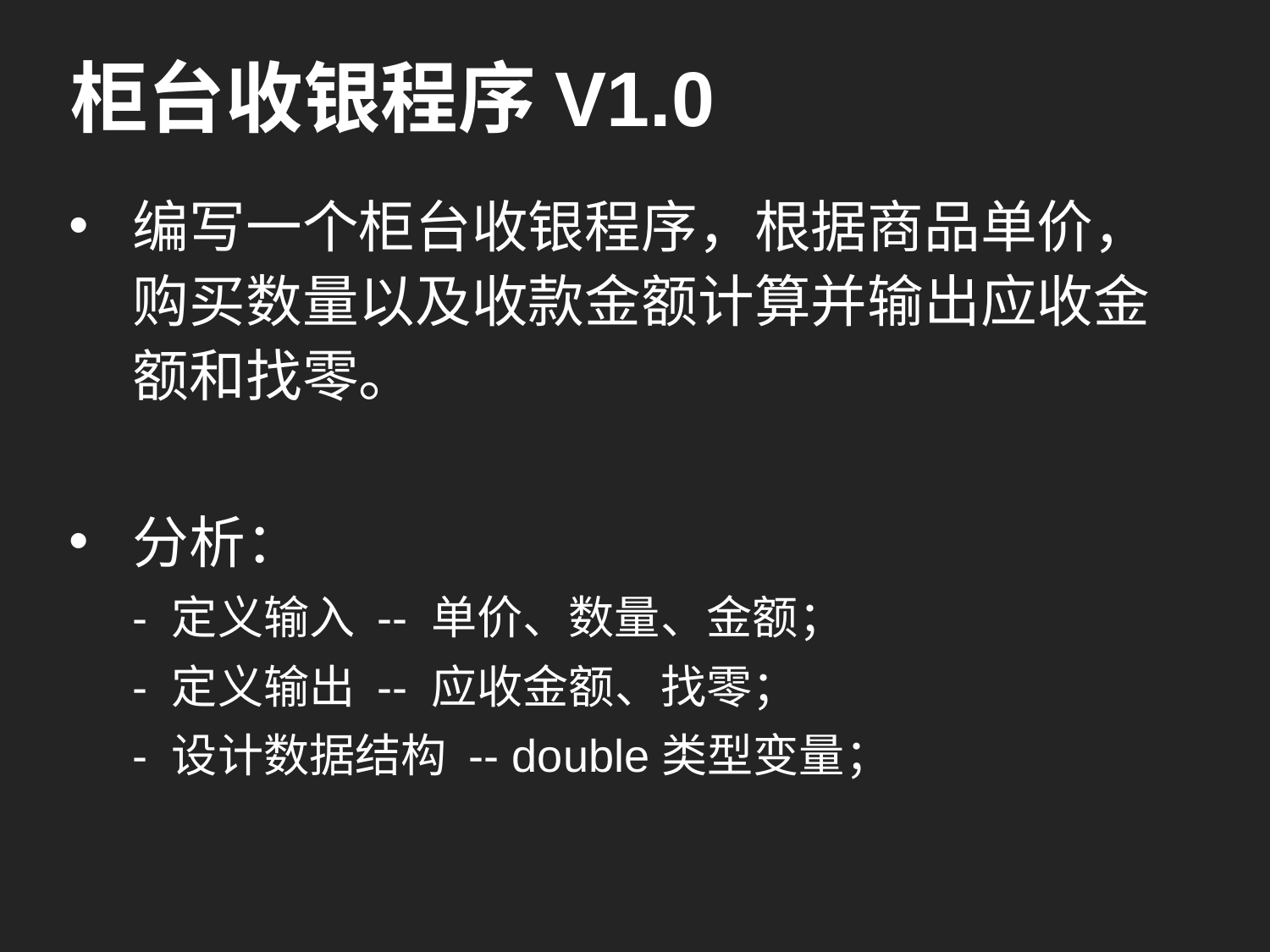

# 柜台收银程序V1.0
编写一个柜台收银程序，根据商品单价，购买数量以及收款金额计算并输出应收金额和找零。

分析：
- 定义输入 -- 单价、数量、金额；
- 定义输出 -- 应收金额、找零；
- 设计数据结构 -- double类型变量；